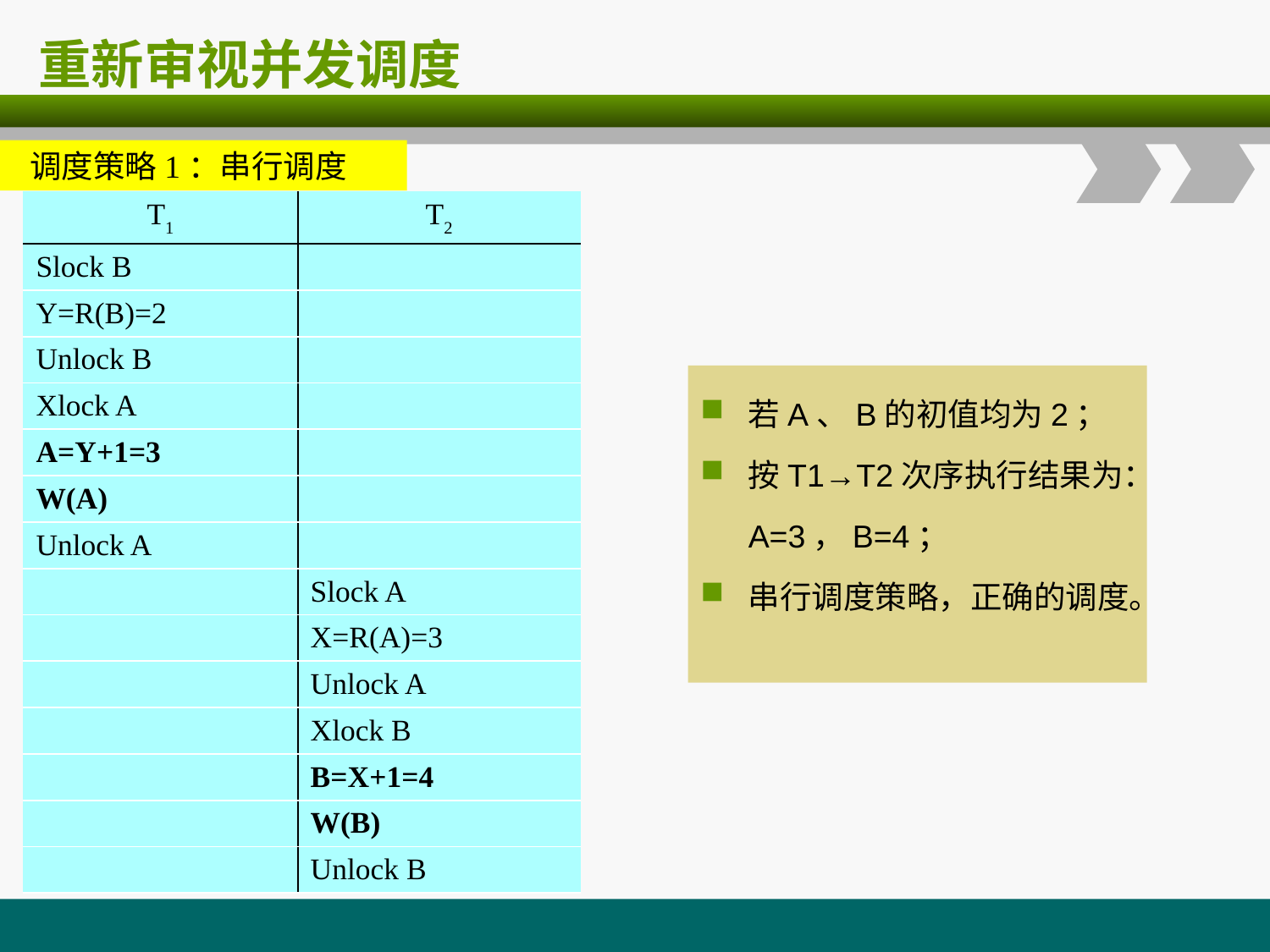

# 重新审视并发调度
调度策略1：串行调度
| T1 | T2 |
| --- | --- |
| Slock B |  |
| Y=R(B)=2 |  |
| Unlock B |  |
| Xlock A |  |
| A=Y+1=3 |  |
| W(A) |  |
| Unlock A |  |
|  | Slock A |
|  | X=R(A)=3 |
|  | Unlock A |
|  | Xlock B |
|  | B=X+1=4 |
|  | W(B) |
|  | Unlock B |
若A、B的初值均为2；
按T1→T2次序执行结果为：A=3，B=4；
串行调度策略，正确的调度。